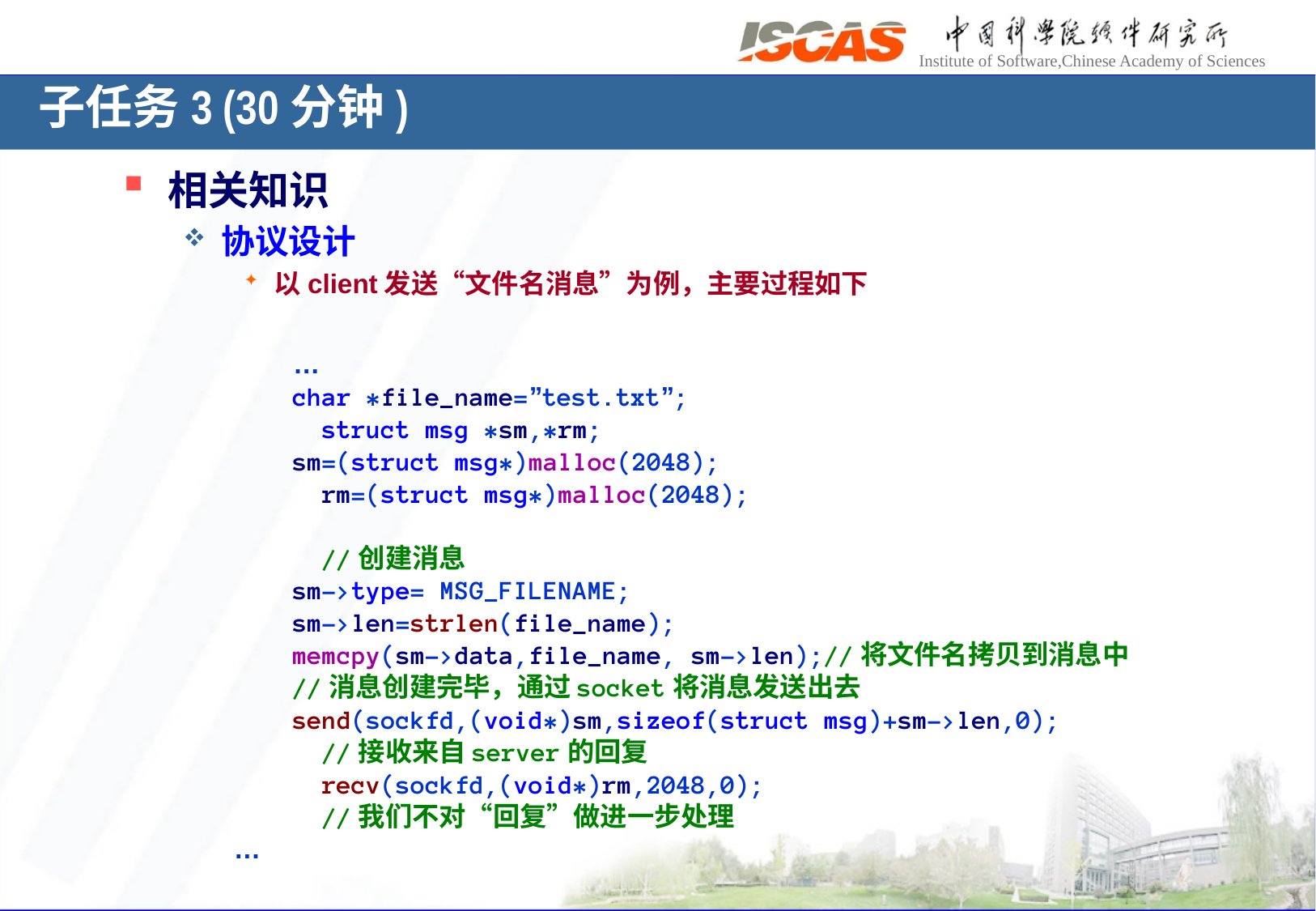

子任务3 (30分钟)

相关知识
协议设计
以client发送“文件名消息”为例，主要过程如下
    …
    char *file_name=”test.txt”;
	struct msg *sm,*rm;
    sm=(struct msg*)malloc(2048);
	rm=(struct msg*)malloc(2048);

	//创建消息
    sm->type= MSG_FILENAME;
    sm->len=strlen(file_name);
    memcpy(sm->data,file_name, sm->len);//将文件名拷贝到消息中
    //消息创建完毕，通过socket将消息发送出去
    send(sockfd,(void*)sm,sizeof(struct msg)+sm->len,0);
	//接收来自server的回复
	recv(sockfd,(void*)rm,2048,0);
	//我们不对“回复”做进一步处理
…